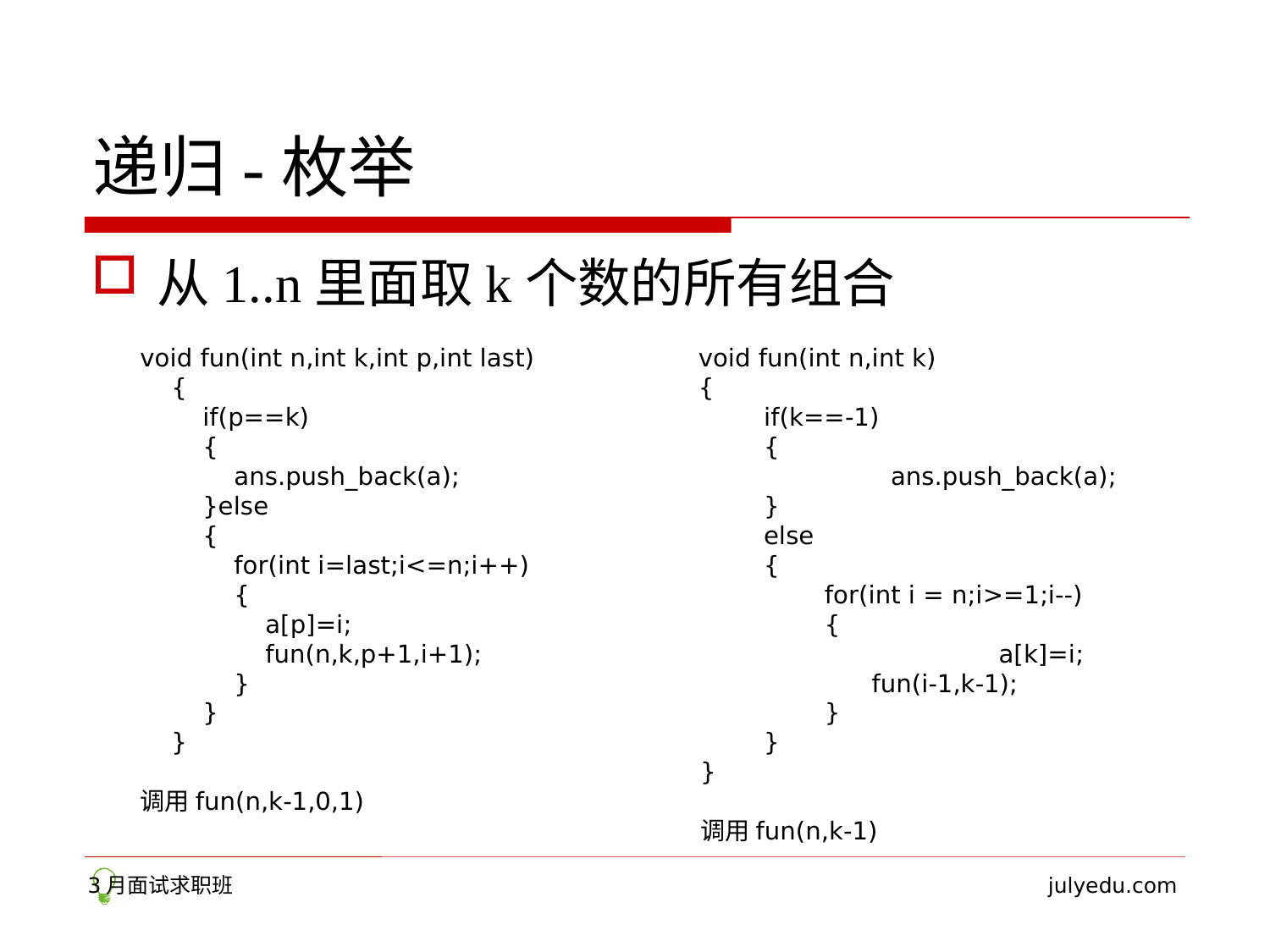

# 递归-枚举
从1..n里面取k个数的所有组合

void fun(int n,int k,int p,int last)
    {
        if(p==k)
        {
            ans.push_back(a);
        }else
        {
            for(int i=last;i<=n;i++)
            {
                a[p]=i;
                fun(n,k,p+1,i+1);
            }
        }
    }

调用fun(n,k-1,0,1)
void fun(int n,int k)
{
if(k==-1)
{
	ans.push_back(a);
}
else
{
for(int i = n;i>=1;i--)
{
	      a[k]=i;
      fun(i-1,k-1);
}
}
}

调用fun(n,k-1)
3月面试求职班
julyedu.com